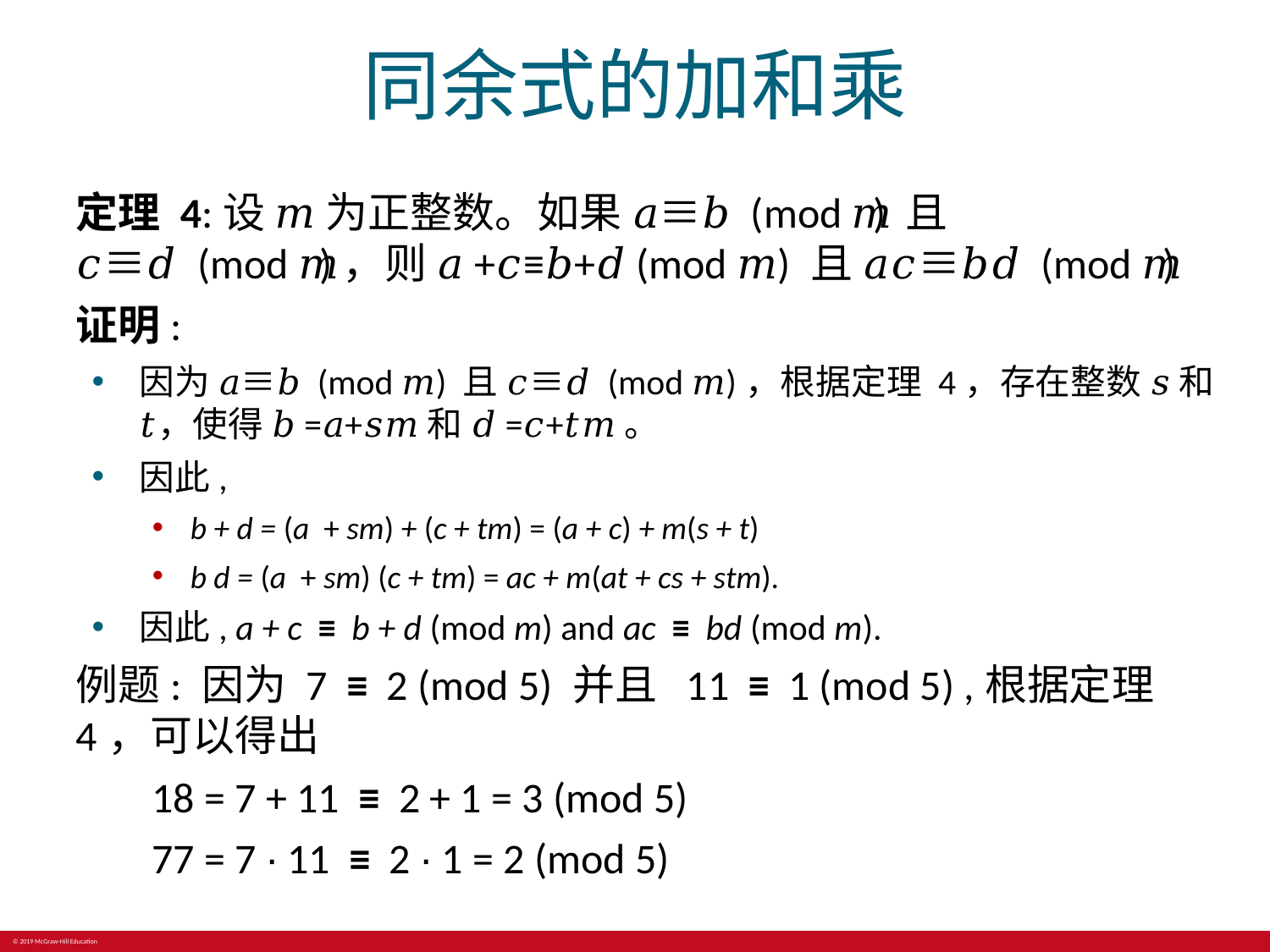

# 同余式的加和乘
定理 4:设 𝑚 为正整数。如果 𝑎≡𝑏 (mod 𝑚) 且 𝑐≡𝑑 (mod 𝑚)，则 𝑎+𝑐≡𝑏+𝑑 (mod 𝑚) 且 𝑎𝑐≡𝑏𝑑 (mod 𝑚)
证明:
因为 𝑎≡𝑏 (mod 𝑚) 且 𝑐≡𝑑 (mod 𝑚)，根据定理 4，存在整数 𝑠 和 𝑡，使得 𝑏=𝑎+𝑠𝑚和 𝑑=𝑐+𝑡𝑚。
因此,
b + d = (a  + sm) + (c + tm) = (a + c) + m(s + t)
b d = (a  + sm) (c + tm) = ac + m(at + cs + stm).
因此, a + c  ≡  b + d (mod m) and ac  ≡  bd (mod m).
例题: 因为 7  ≡  2 (mod 5) 并且  11  ≡  1 (mod 5) ,根据定理 4，可以得出
18 = 7 + 11  ≡  2 + 1 = 3 (mod 5)
77 = 7 ∙ 11  ≡  2 ∙ 1 = 2 (mod 5)